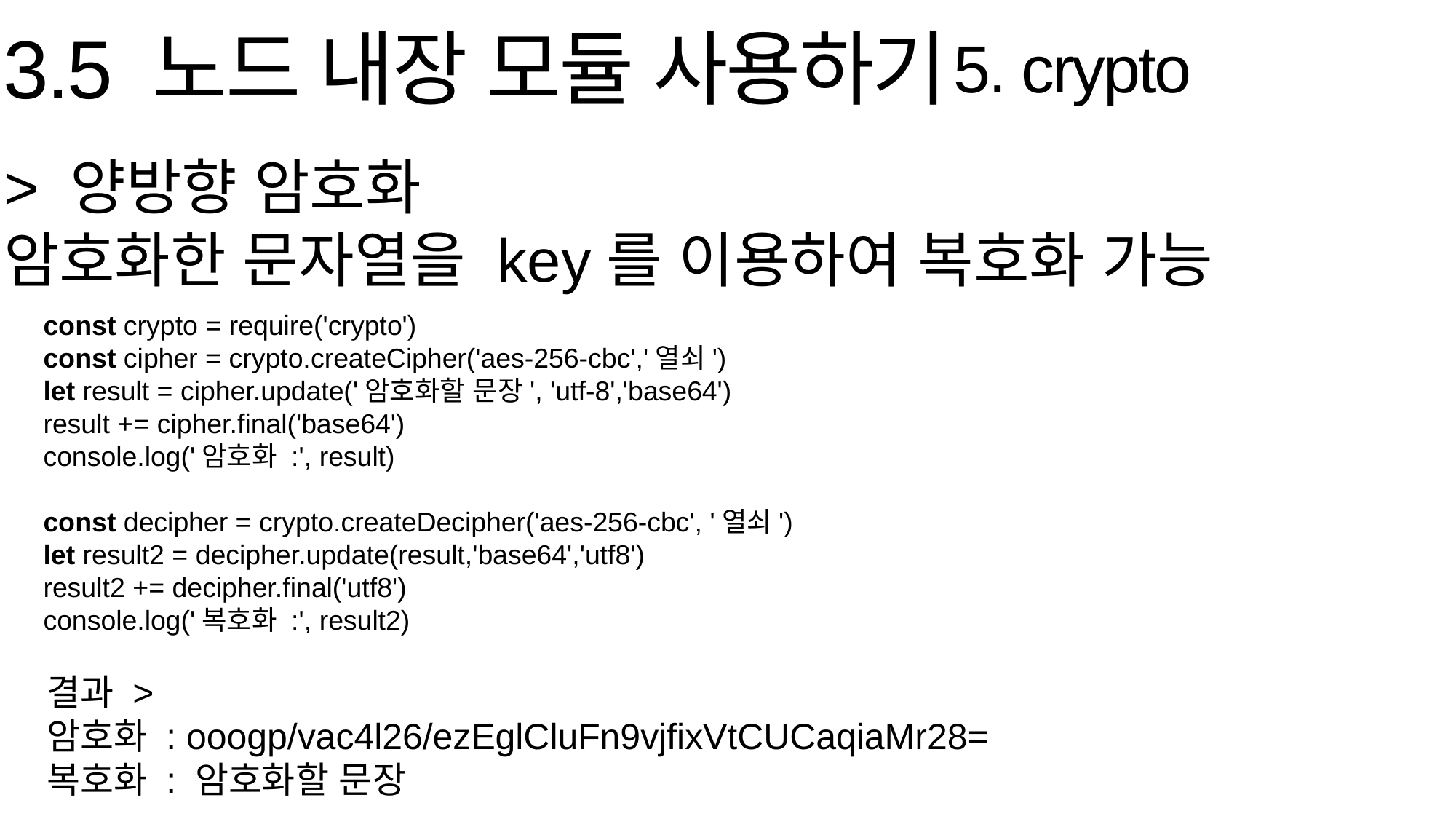

3.5 노드 내장 모듈 사용하기
5. crypto
> 양방향 암호화
암호화한 문자열을 key를 이용하여 복호화 가능

const crypto = require('crypto')
const cipher = crypto.createCipher('aes-256-cbc','열쇠')
let result = cipher.update('암호화할 문장', 'utf-8','base64')
result += cipher.final('base64')
console.log('암호화 :', result)
const decipher = crypto.createDecipher('aes-256-cbc', '열쇠')
let result2 = decipher.update(result,'base64','utf8')
result2 += decipher.final('utf8')
console.log('복호화 :', result2)

결과 >
암호화 : ooogp/vac4l26/ezEglCluFn9vjfixVtCUCaqiaMr28=
복호화 : 암호화할 문장